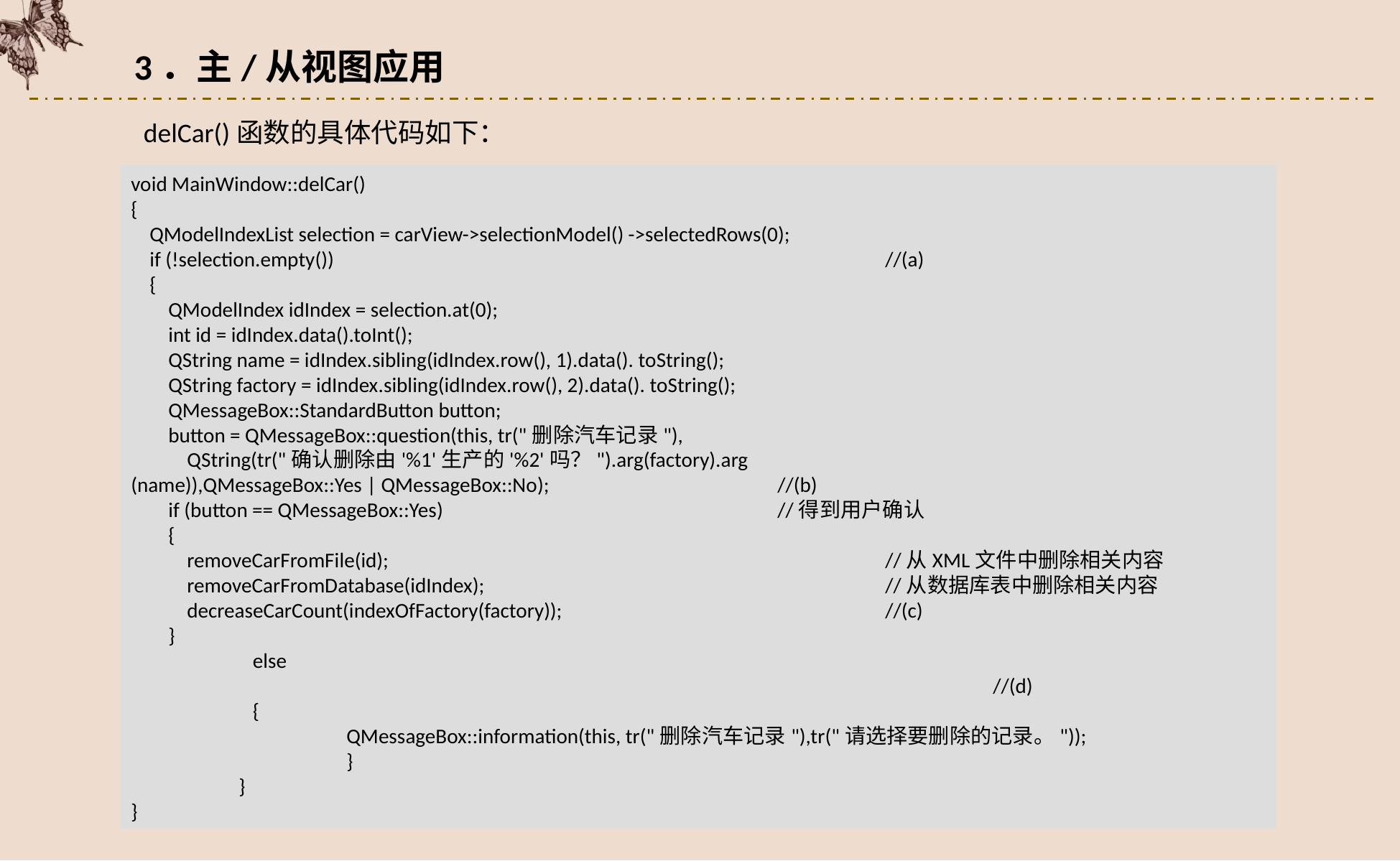

3．主/从视图应用
delCar()函数的具体代码如下：
void MainWindow::delCar()
{
    QModelIndexList selection = carView->selectionModel() ->selectedRows(0);
    if (!selection.empty())						//(a)
    {
        QModelIndex idIndex = selection.at(0);
        int id = idIndex.data().toInt();
        QString name = idIndex.sibling(idIndex.row(), 1).data(). toString();
        QString factory = idIndex.sibling(idIndex.row(), 2).data(). toString();
        QMessageBox::StandardButton button;
        button = QMessageBox::question(this, tr("删除汽车记录"),
            QString(tr("确认删除由'%1'生产的'%2'吗？").arg(factory).arg
(name)),QMessageBox::Yes | QMessageBox::No);			//(b)
        if (button == QMessageBox::Yes)	 			//得到用户确认
        {
            removeCarFromFile(id);					//从XML文件中删除相关内容
            removeCarFromDatabase(idIndex);				//从数据库表中删除相关内容
            decreaseCarCount(indexOfFactory(factory));    			//(c)
        }
	   else																	//(d)
    	   {
        		QMessageBox::information(this, tr("删除汽车记录"),tr("请选择要删除的记录。"));
    		}
	}
}